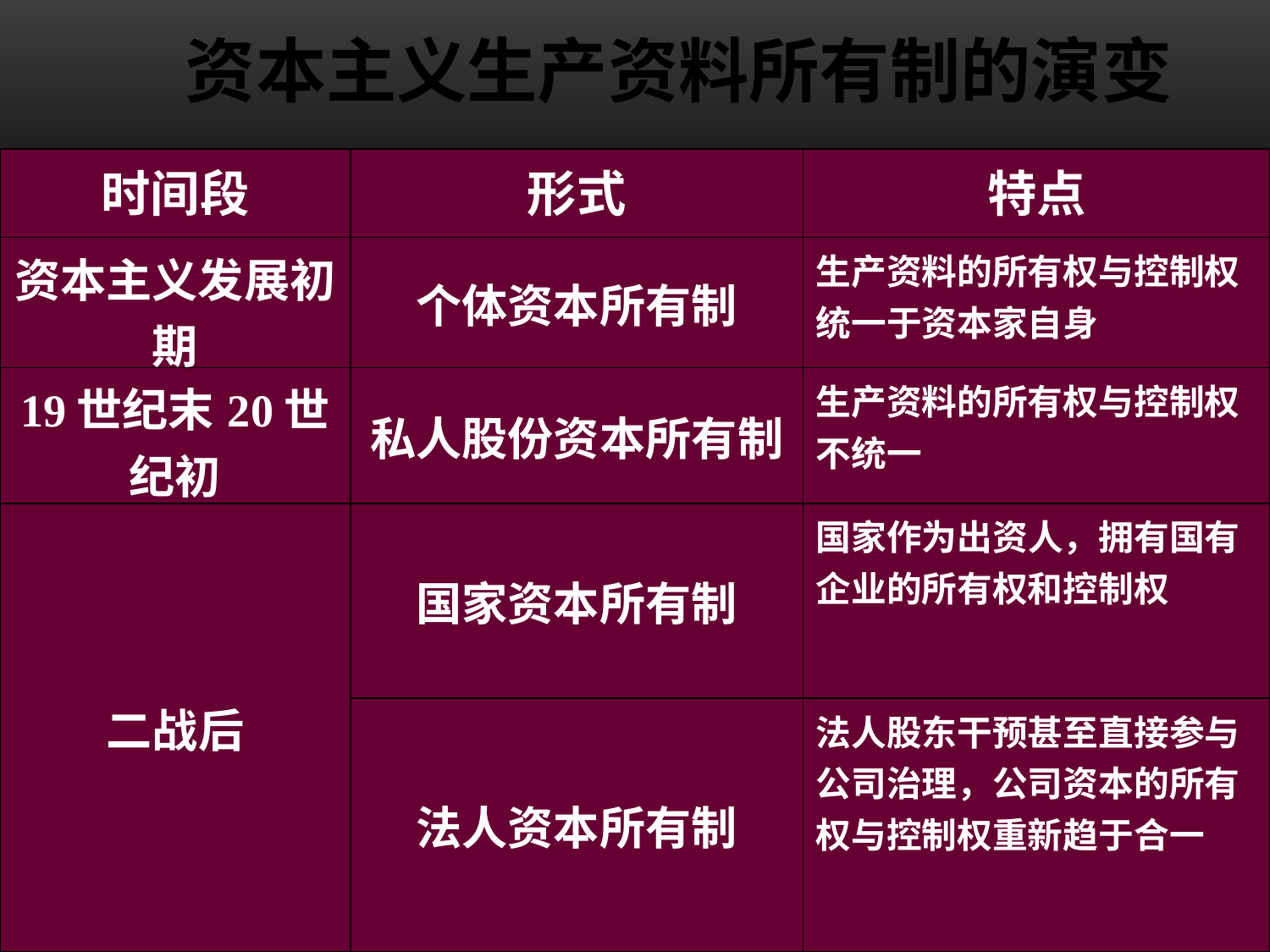

资本主义生产资料所有制的演变
#
| 时间段 | 形式 | 特点 |
| --- | --- | --- |
| 资本主义发展初期 | 个体资本所有制 | 生产资料的所有权与控制权统一于资本家自身 |
| 19世纪末20世纪初 | 私人股份资本所有制 | 生产资料的所有权与控制权不统一 |
| 二战后 | 国家资本所有制 | 国家作为出资人，拥有国有企业的所有权和控制权 |
|  | 法人资本所有制 | 法人股东干预甚至直接参与公司治理，公司资本的所有权与控制权重新趋于合一 |